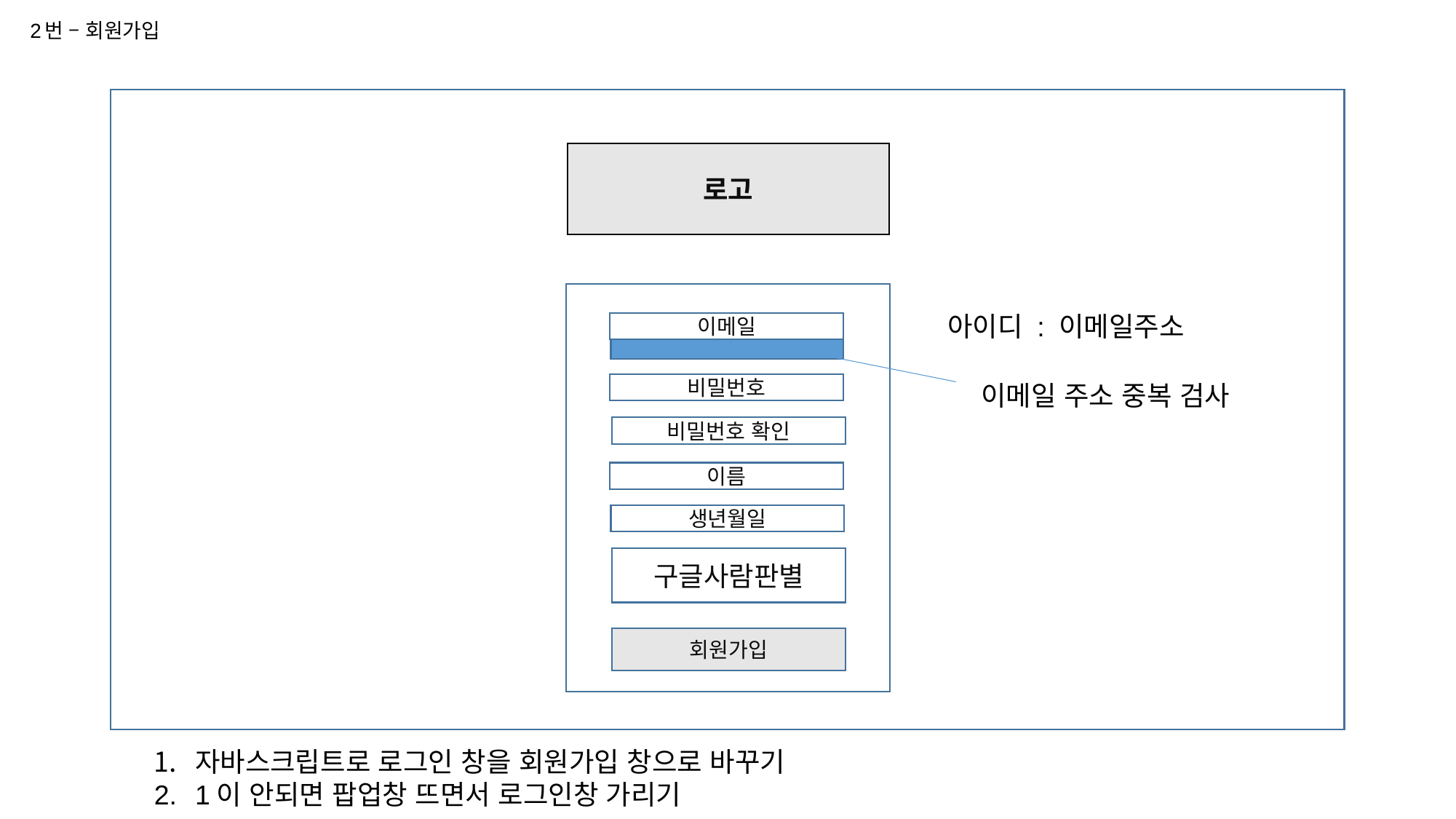

# 2번 – 회원가입

로고

아이디 : 이메일주소
이메일

이메일 주소 중복 검사
비밀번호
비밀번호 확인
이름
생년월일
구글사람판별
회원가입
자바스크립트로 로그인 창을 회원가입 창으로 바꾸기
1이 안되면 팝업창 뜨면서 로그인창 가리기